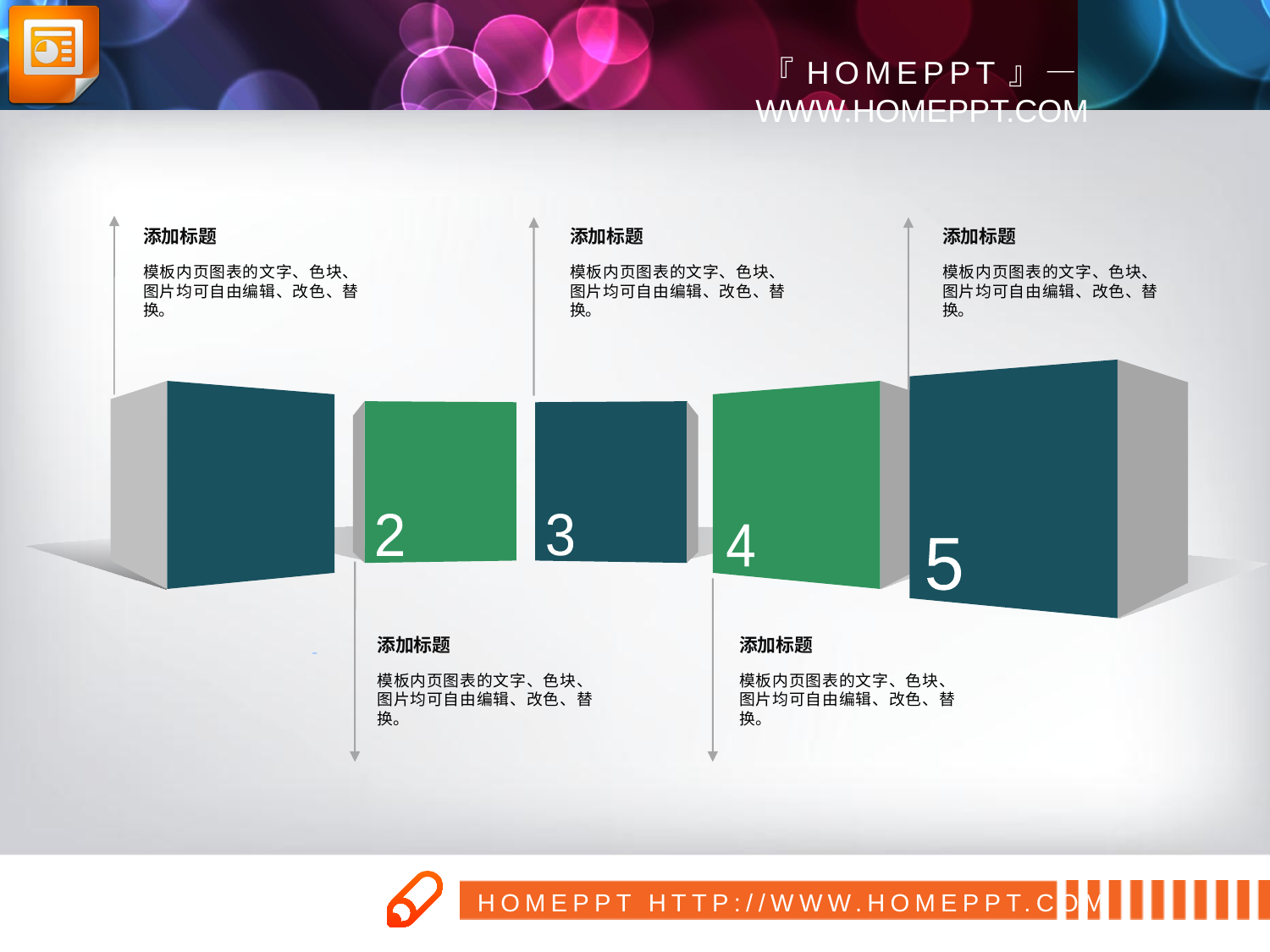

添加标题
添加标题
添加标题
模板内页图表的文字、色块、图片均可自由编辑、改色、替换。
模板内页图表的文字、色块、图片均可自由编辑、改色、替换。
模板内页图表的文字、色块、图片均可自由编辑、改色、替换。

2
3
4

5

添加标题
添加标题

模板内页图表的文字、色块、图片均可自由编辑、改色、替换。
模板内页图表的文字、色块、图片均可自由编辑、改色、替换。